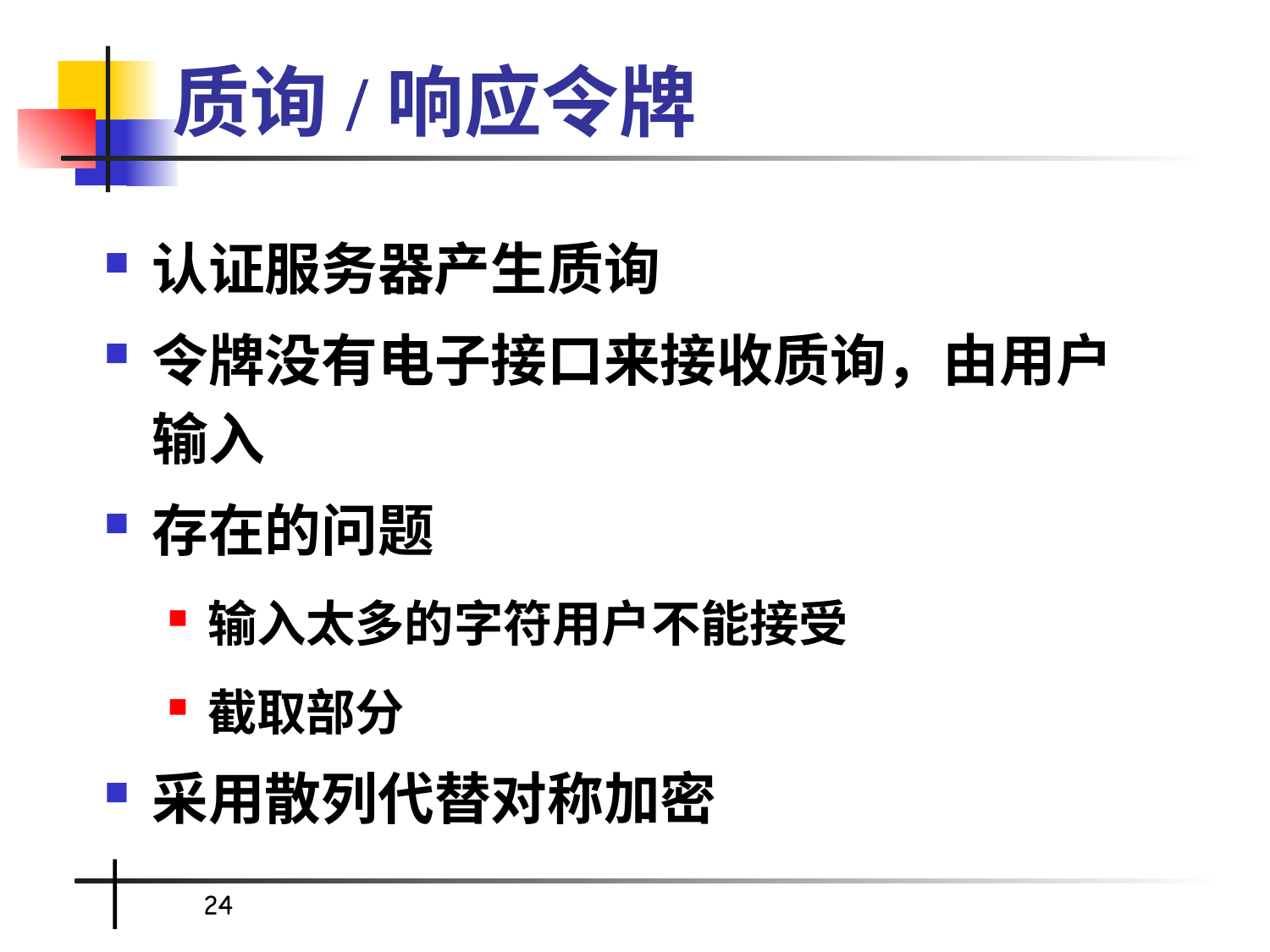

# 质询/响应令牌
认证服务器产生质询
令牌没有电子接口来接收质询，由用户输入
存在的问题
输入太多的字符用户不能接受
截取部分
采用散列代替对称加密
24